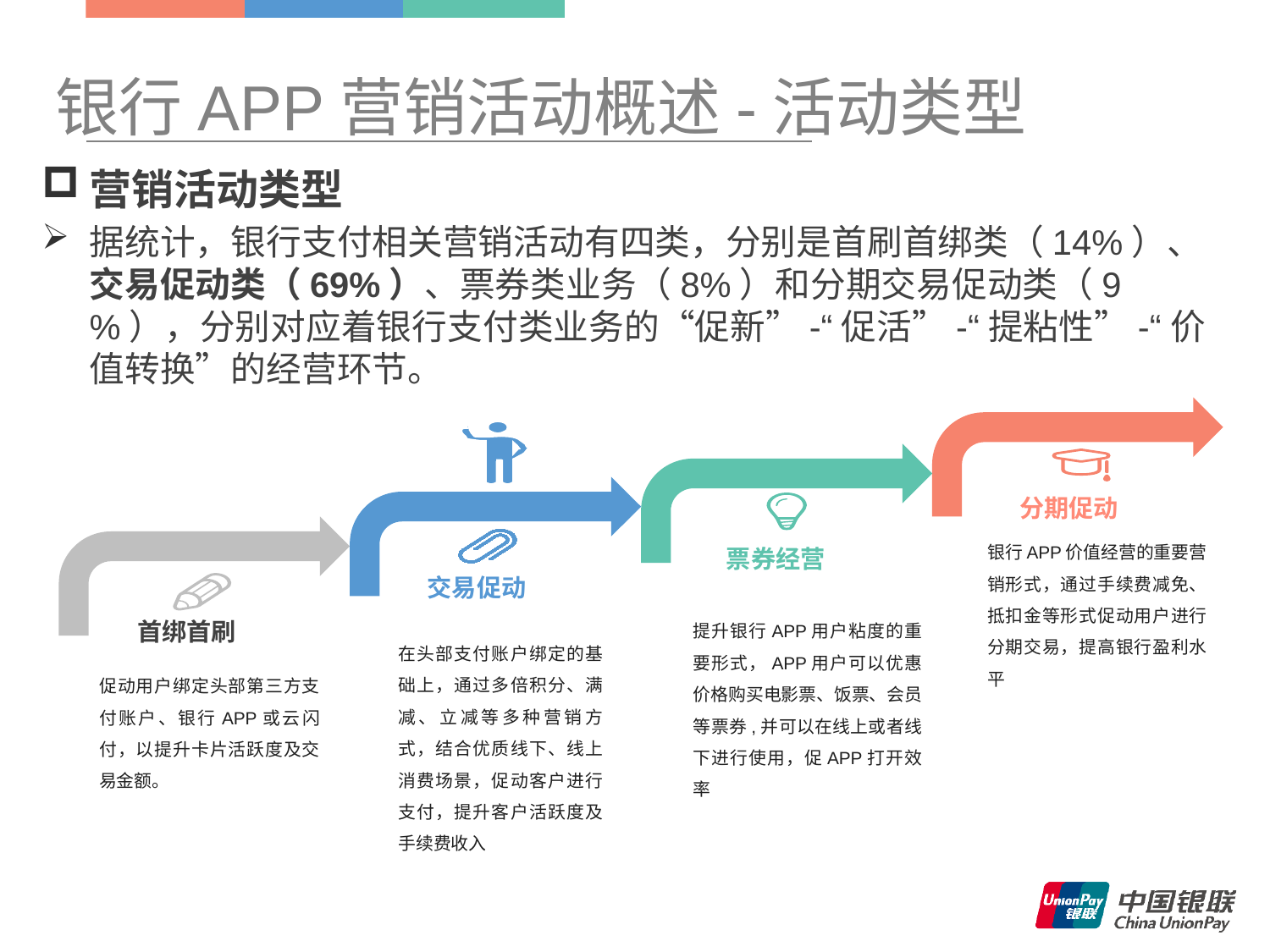

银行APP营销活动概述-活动类型
营销活动类型

据统计，银行支付相关营销活动有四类，分别是首刷首绑类（14%）、交易促动类（69%）、票券类业务（8%）和分期交易促动类（9%），分别对应着银行支付类业务的“促新”-“促活”-“提粘性”-“价值转换”的经营环节。

分期促动

银行APP价值经营的重要营销形式，通过手续费减免、抵扣金等形式促动用户进行分期交易，提高银行盈利水平
票券经营
交易促动
首绑首刷
提升银行APP用户粘度的重要形式，APP用户可以优惠价格购买电影票、饭票、会员等票券,并可以在线上或者线下进行使用，促APP打开效率
在头部支付账户绑定的基础上，通过多倍积分、满减、立减等多种营销方式，结合优质线下、线上消费场景，促动客户进行支付，提升客户活跃度及手续费收入
促动用户绑定头部第三方支付账户、银行APP或云闪付，以提升卡片活跃度及交易金额。